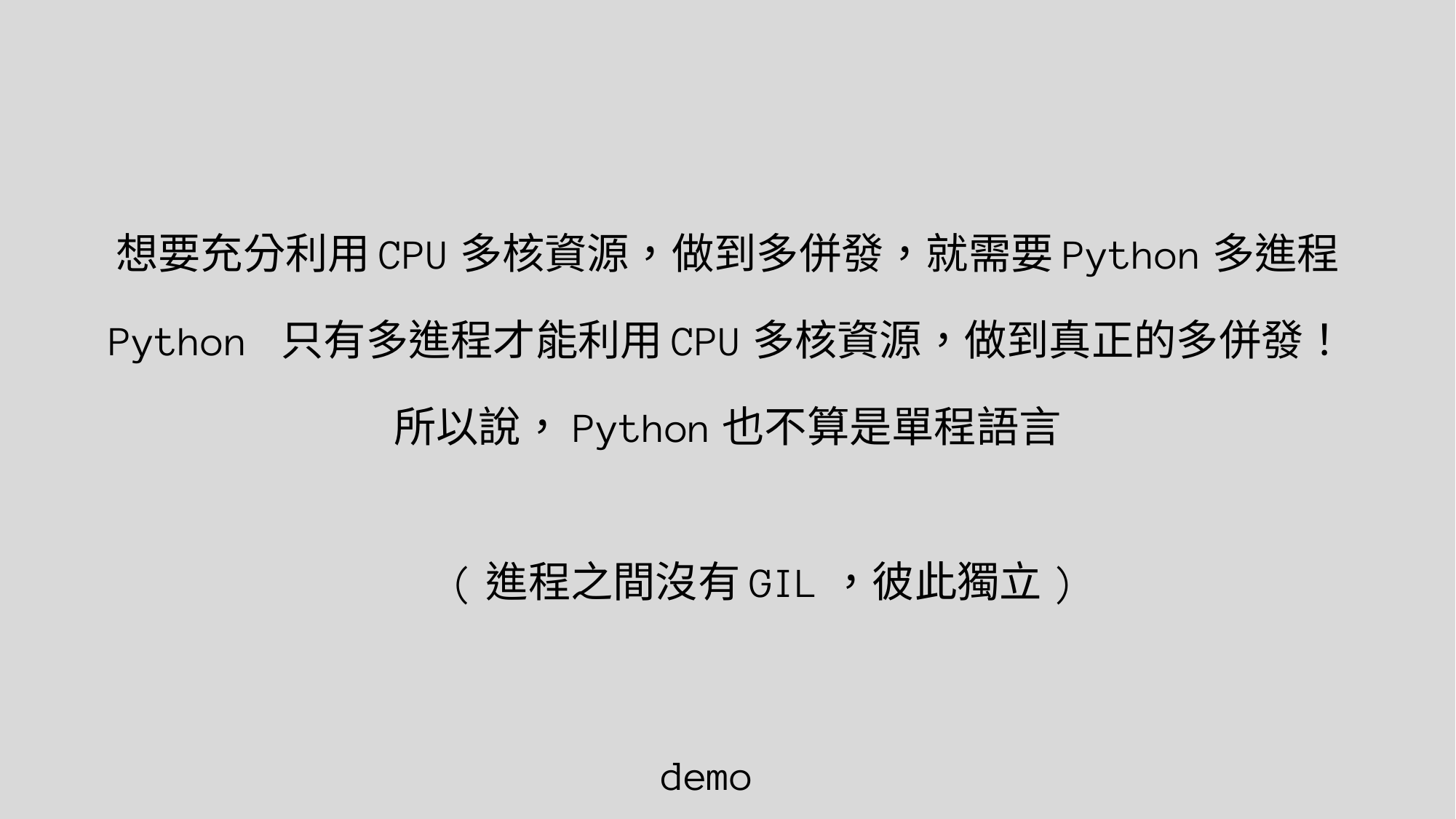

想要充分利用CPU多核資源，做到多併發，就需要Python多進程
Python 只有多進程才能利用CPU多核資源，做到真正的多併發！
所以說，Python也不算是單程語言
(進程之間沒有GIL，彼此獨立)
demo